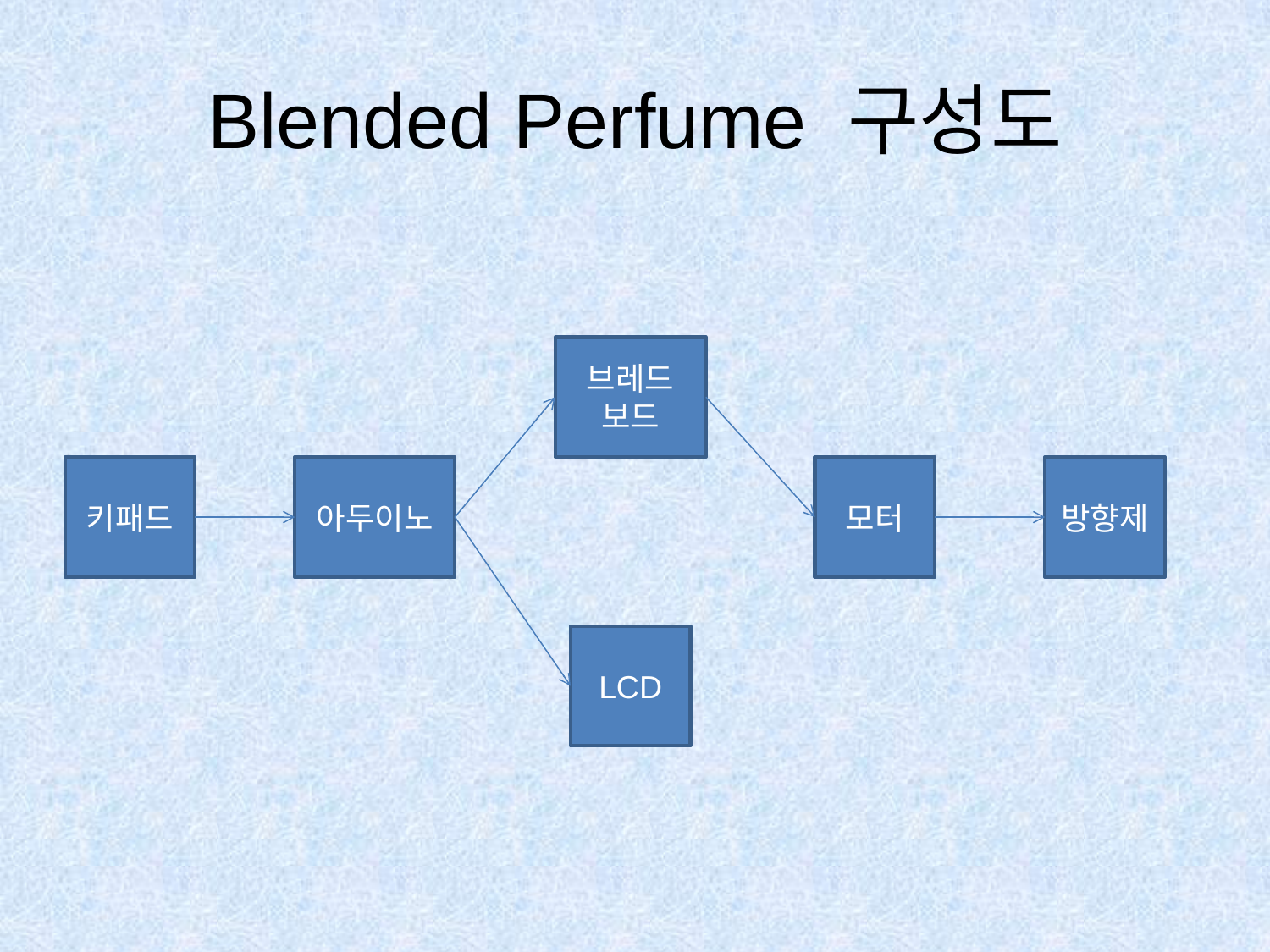

# Blended Perfume 구성도
브레드 보드
키패드
아두이노
모터
방향제
LCD